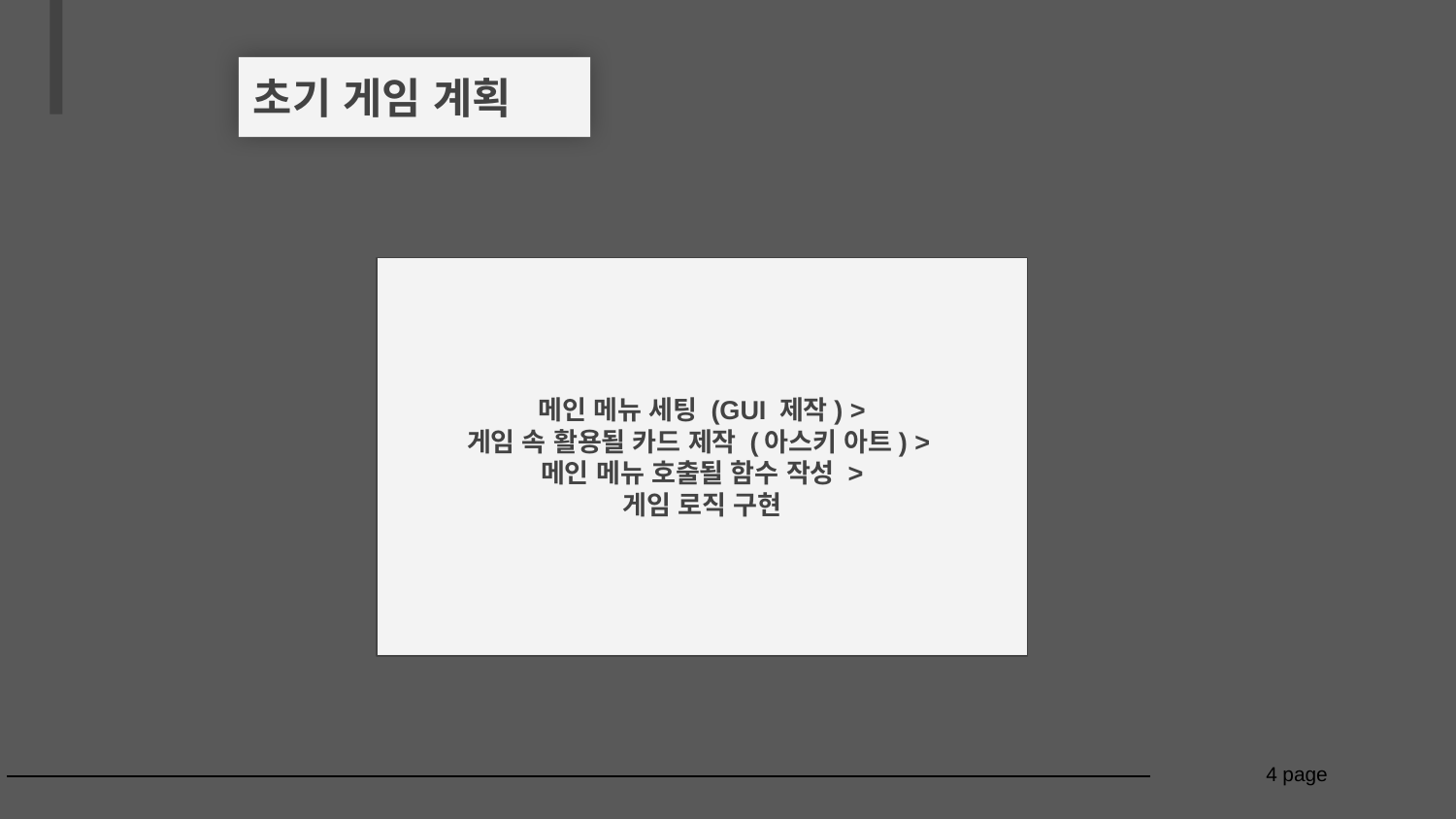

초기 게임 계획
메인 메뉴 세팅 (GUI 제작) >
게임 속 활용될 카드 제작 (아스키 아트) >
메인 메뉴 호출될 함수 작성 >
게임 로직 구현
4 page